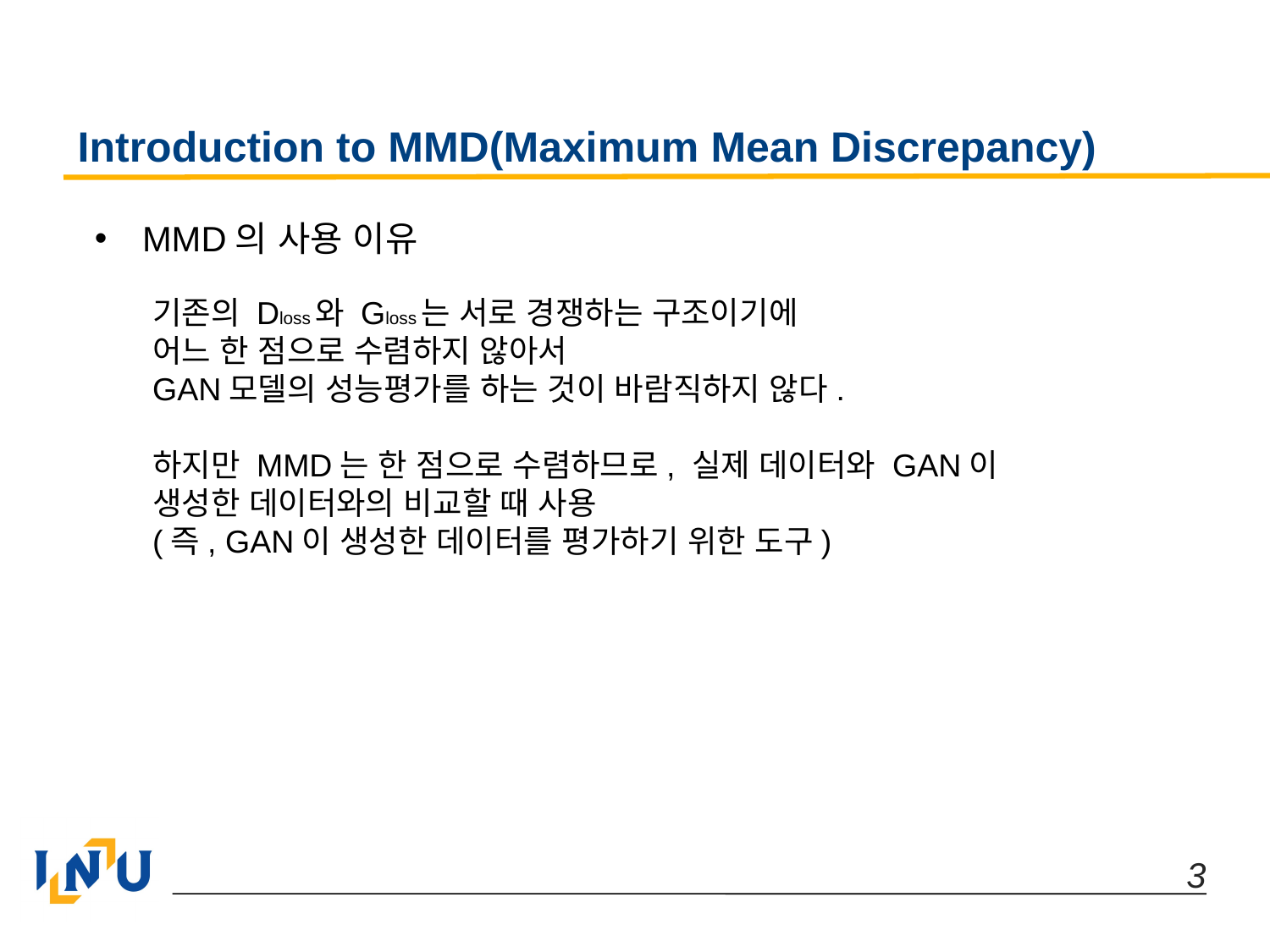

# Introduction to MMD(Maximum Mean Discrepancy)
MMD의 사용 이유
기존의 Dloss와 Gloss는 서로 경쟁하는 구조이기에
어느 한 점으로 수렴하지 않아서
GAN모델의 성능평가를 하는 것이 바람직하지 않다.

하지만 MMD는 한 점으로 수렴하므로, 실제 데이터와 GAN이 생성한 데이터와의 비교할 때 사용
(즉, GAN이 생성한 데이터를 평가하기 위한 도구)
 3